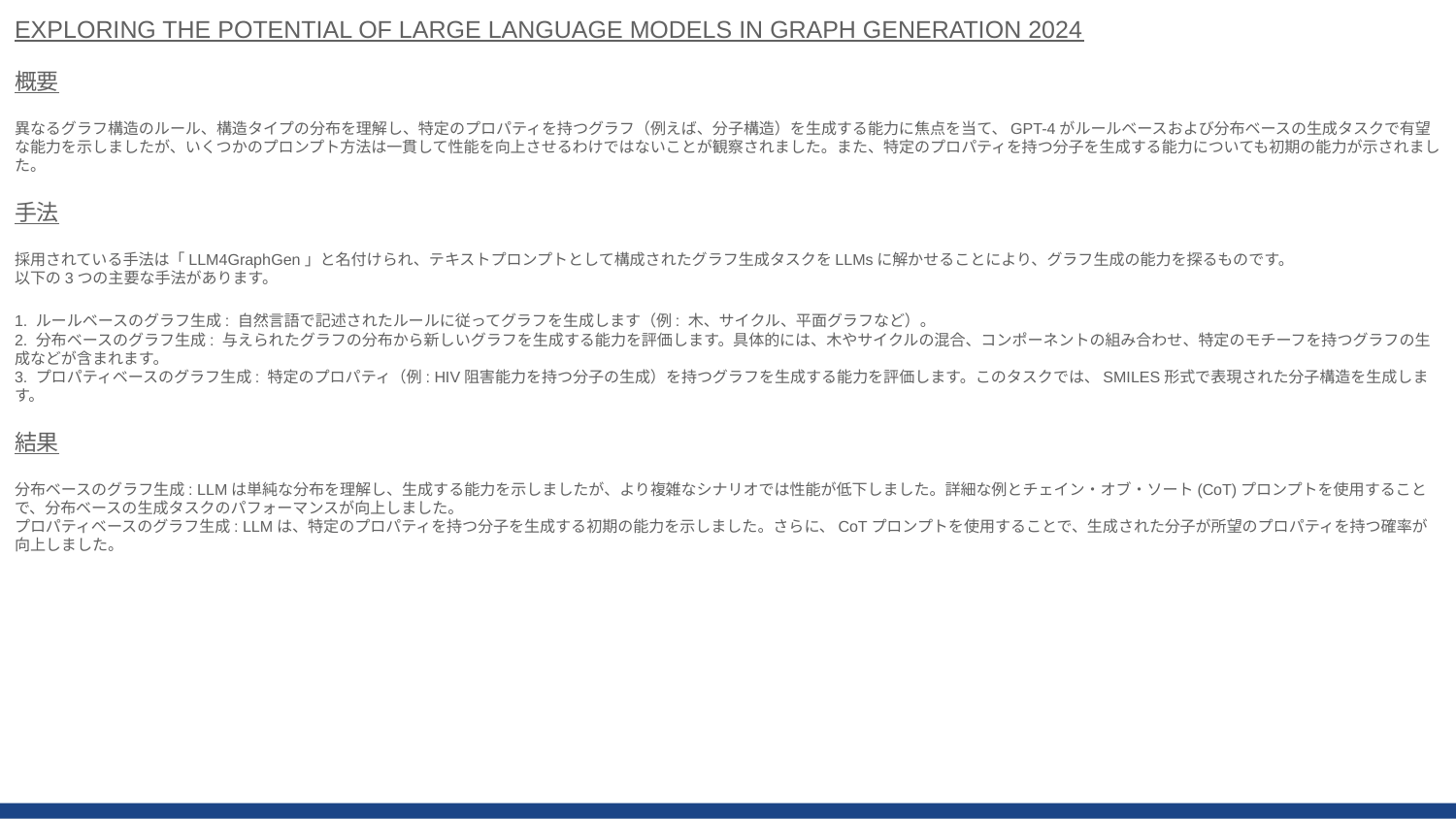

EXPLORING THE POTENTIAL OF LARGE LANGUAGE MODELS IN GRAPH GENERATION 2024
概要
異なるグラフ構造のルール、構造タイプの分布を理解し、特定のプロパティを持つグラフ（例えば、分子構造）を生成する能力に焦点を当て、GPT-4がルールベースおよび分布ベースの生成タスクで有望な能力を示しましたが、いくつかのプロンプト方法は一貫して性能を向上させるわけではないことが観察されました。また、特定のプロパティを持つ分子を生成する能力についても初期の能力が示されました。
手法
採用されている手法は「LLM4GraphGen」と名付けられ、テキストプロンプトとして構成されたグラフ生成タスクをLLMsに解かせることにより、グラフ生成の能力を探るものです。
以下の3つの主要な手法があります。
1. ルールベースのグラフ生成: 自然言語で記述されたルールに従ってグラフを生成します（例: 木、サイクル、平面グラフなど）。
2. 分布ベースのグラフ生成: 与えられたグラフの分布から新しいグラフを生成する能力を評価します。具体的には、木やサイクルの混合、コンポーネントの組み合わせ、特定のモチーフを持つグラフの生成などが含まれます。
3. プロパティベースのグラフ生成: 特定のプロパティ（例: HIV阻害能力を持つ分子の生成）を持つグラフを生成する能力を評価します。このタスクでは、SMILES形式で表現された分子構造を生成します。
結果
分布ベースのグラフ生成: LLMは単純な分布を理解し、生成する能力を示しましたが、より複雑なシナリオでは性能が低下しました。詳細な例とチェイン・オブ・ソート(CoT)プロンプトを使用することで、分布ベースの生成タスクのパフォーマンスが向上しました。
プロパティベースのグラフ生成: LLMは、特定のプロパティを持つ分子を生成する初期の能力を示しました。さらに、CoTプロンプトを使用することで、生成された分子が所望のプロパティを持つ確率が向上しました。